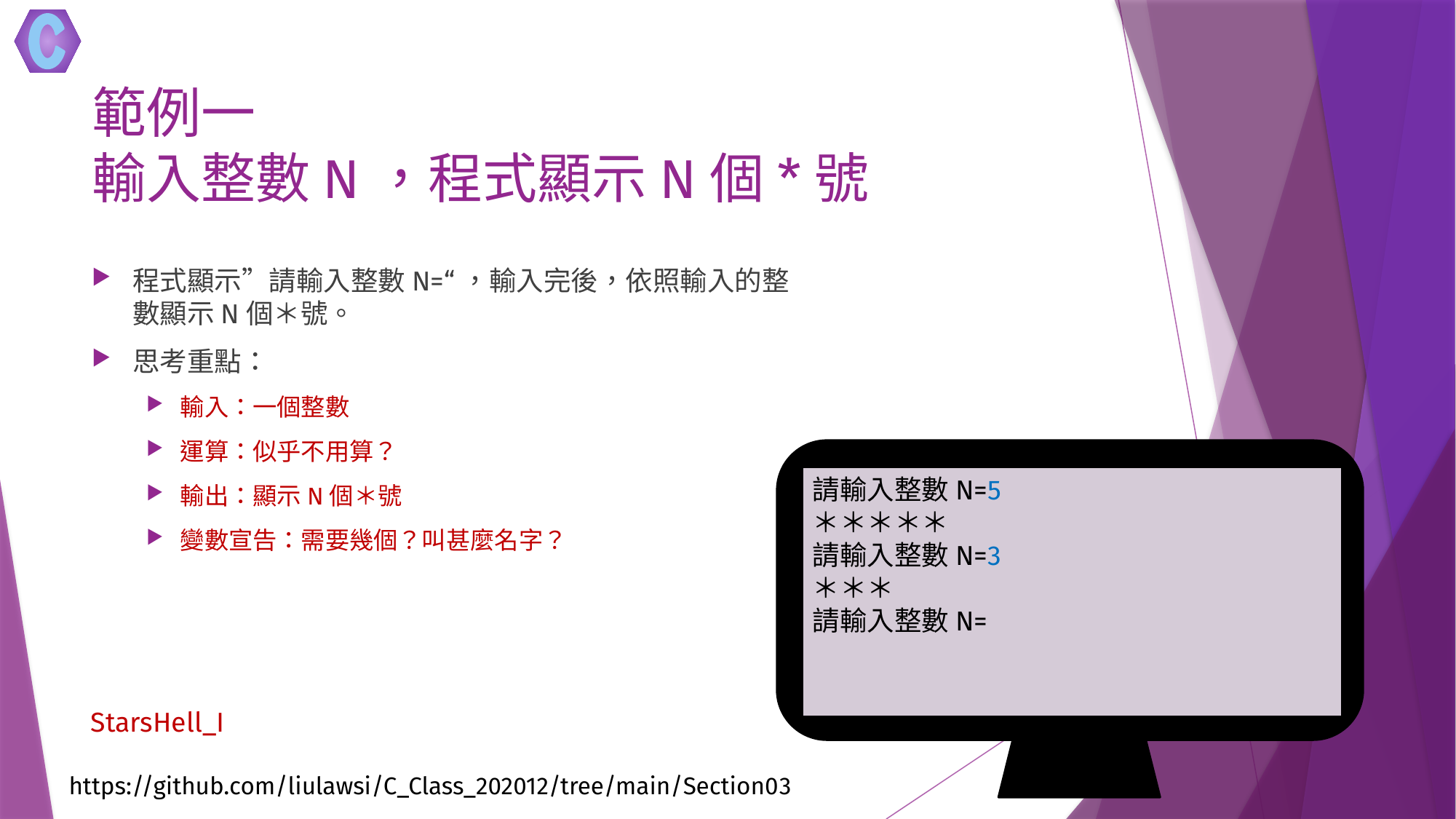

# 範例一 輸入整數N，程式顯示N個*號
程式顯示”請輸入整數N=“，輸入完後，依照輸入的整數顯示N個＊號。
思考重點：
輸入：一個整數
運算：似乎不用算？
輸出：顯示N個＊號
變數宣告：需要幾個？叫甚麼名字？

請輸入整數N=5
＊＊＊＊＊
請輸入整數N=3
＊＊＊
請輸入整數N=

StarsHell_I